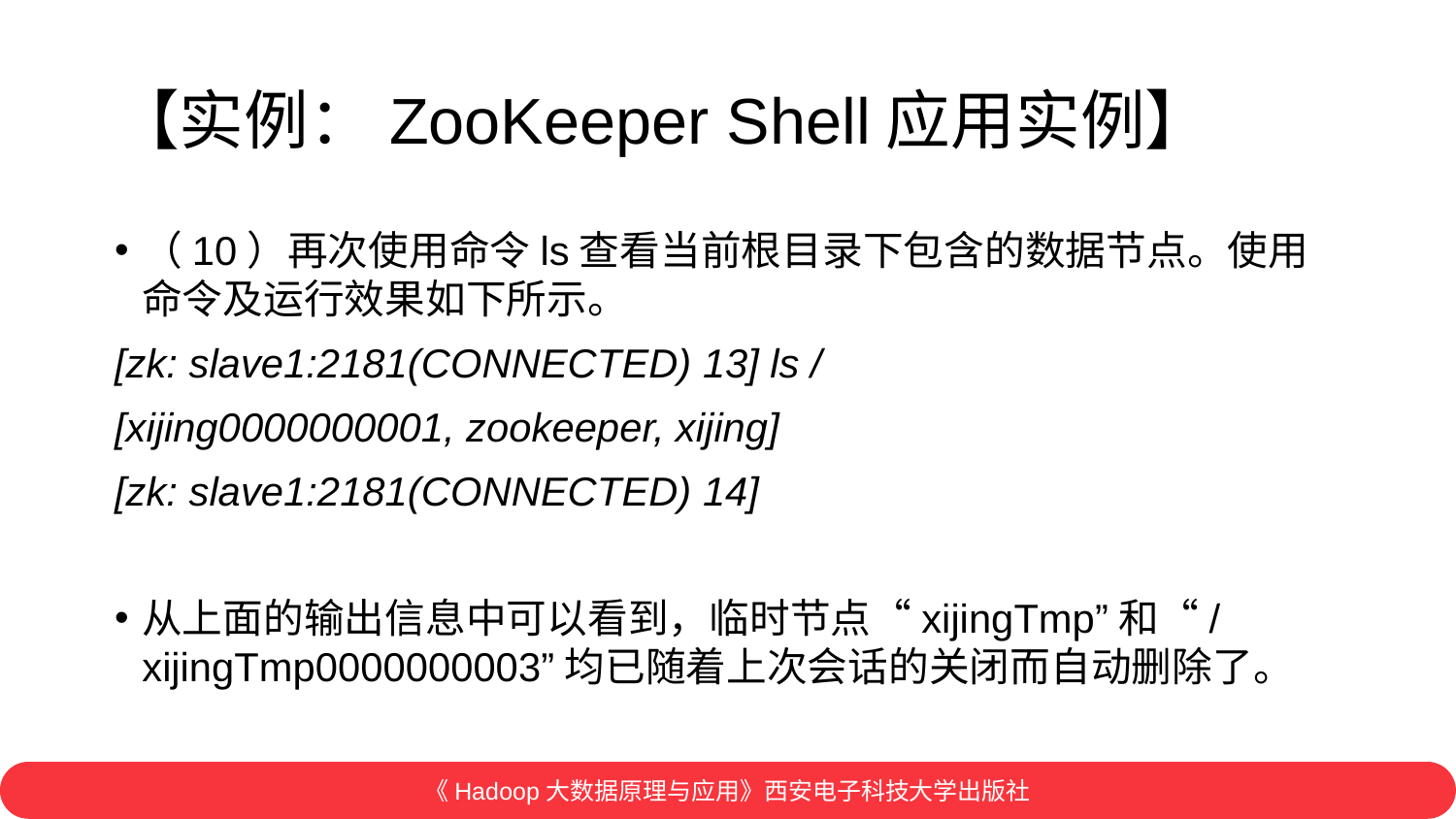

# 【实例：ZooKeeper Shell应用实例】
（10）再次使用命令ls查看当前根目录下包含的数据节点。使用命令及运行效果如下所示。
[zk: slave1:2181(CONNECTED) 13] ls /
[xijing0000000001, zookeeper, xijing]
[zk: slave1:2181(CONNECTED) 14]

从上面的输出信息中可以看到，临时节点“xijingTmp”和“/xijingTmp0000000003”均已随着上次会话的关闭而自动删除了。